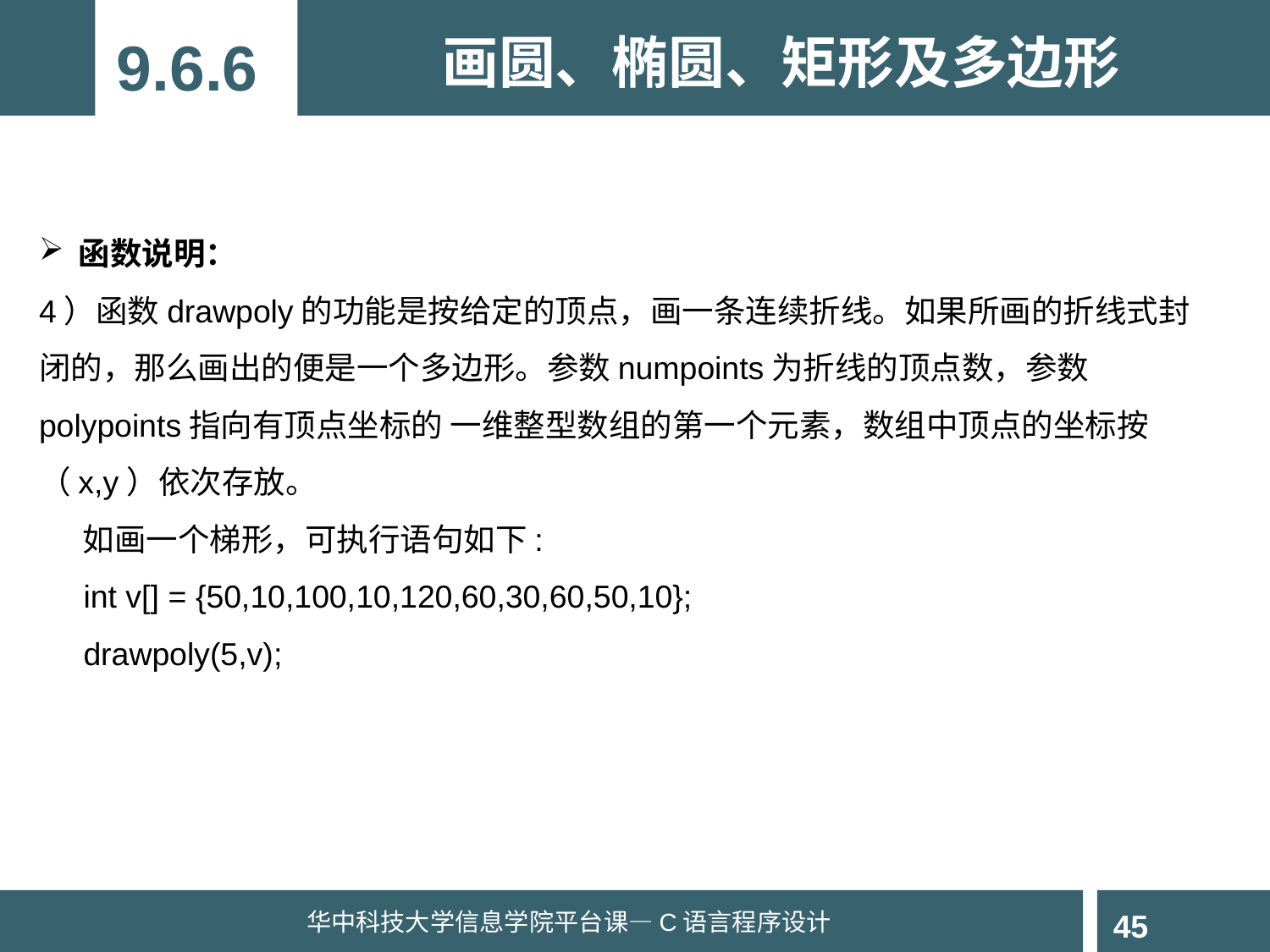

画圆、椭圆、矩形及多边形
9.6.6
函数说明：
4）函数drawpoly的功能是按给定的顶点，画一条连续折线。如果所画的折线式封闭的，那么画出的便是一个多边形。参数numpoints为折线的顶点数，参数polypoints指向有顶点坐标的 一维整型数组的第一个元素，数组中顶点的坐标按（x,y）依次存放。
     如画一个梯形，可执行语句如下:
     int v[] = {50,10,100,10,120,60,30,60,50,10};
     drawpoly(5,v);